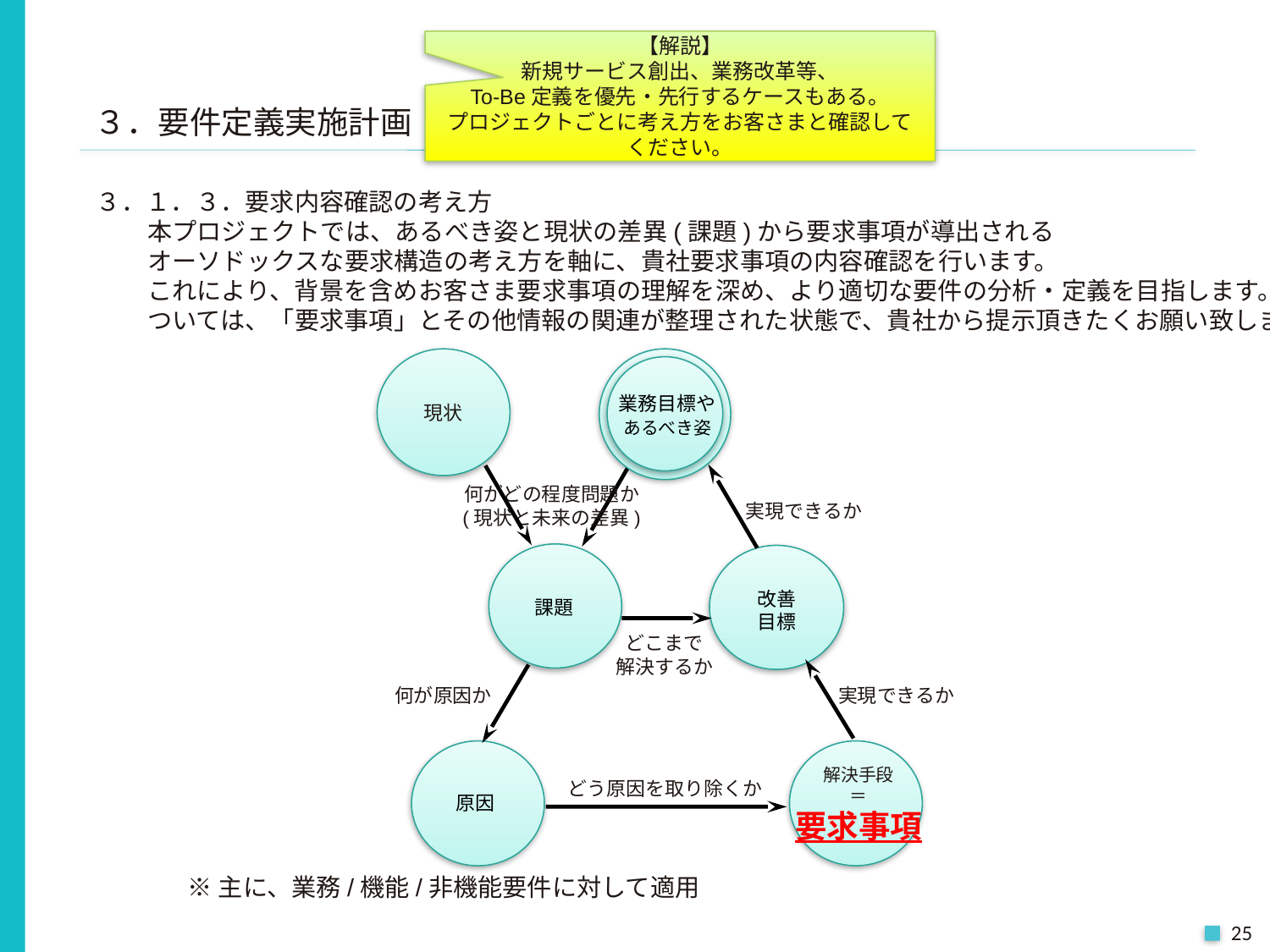

【解説】
新規サービス創出、業務改革等、
To-Be定義を優先・先行するケースもある。
プロジェクトごとに考え方をお客さまと確認してください。
３．要件定義実施計画
　　３．１．３．要求内容確認の考え方
本プロジェクトでは、あるべき姿と現状の差異(課題)から要求事項が導出される
オーソドックスな要求構造の考え方を軸に、貴社要求事項の内容確認を行います。
これにより、背景を含めお客さま要求事項の理解を深め、より適切な要件の分析・定義を目指します。
ついては、「要求事項」とその他情報の関連が整理された状態で、貴社から提示頂きたくお願い致します。
現状

業務目標や
あるべき姿

何がどの程度問題か
(現状と未来の差異)

実現できるか

改善
目標
課題
どこまで
解決するか

何が原因か
実現できるか

どう原因を取り除くか
原因
解決手段
＝
要求事項

※主に、業務/機能/非機能要件に対して適用
25